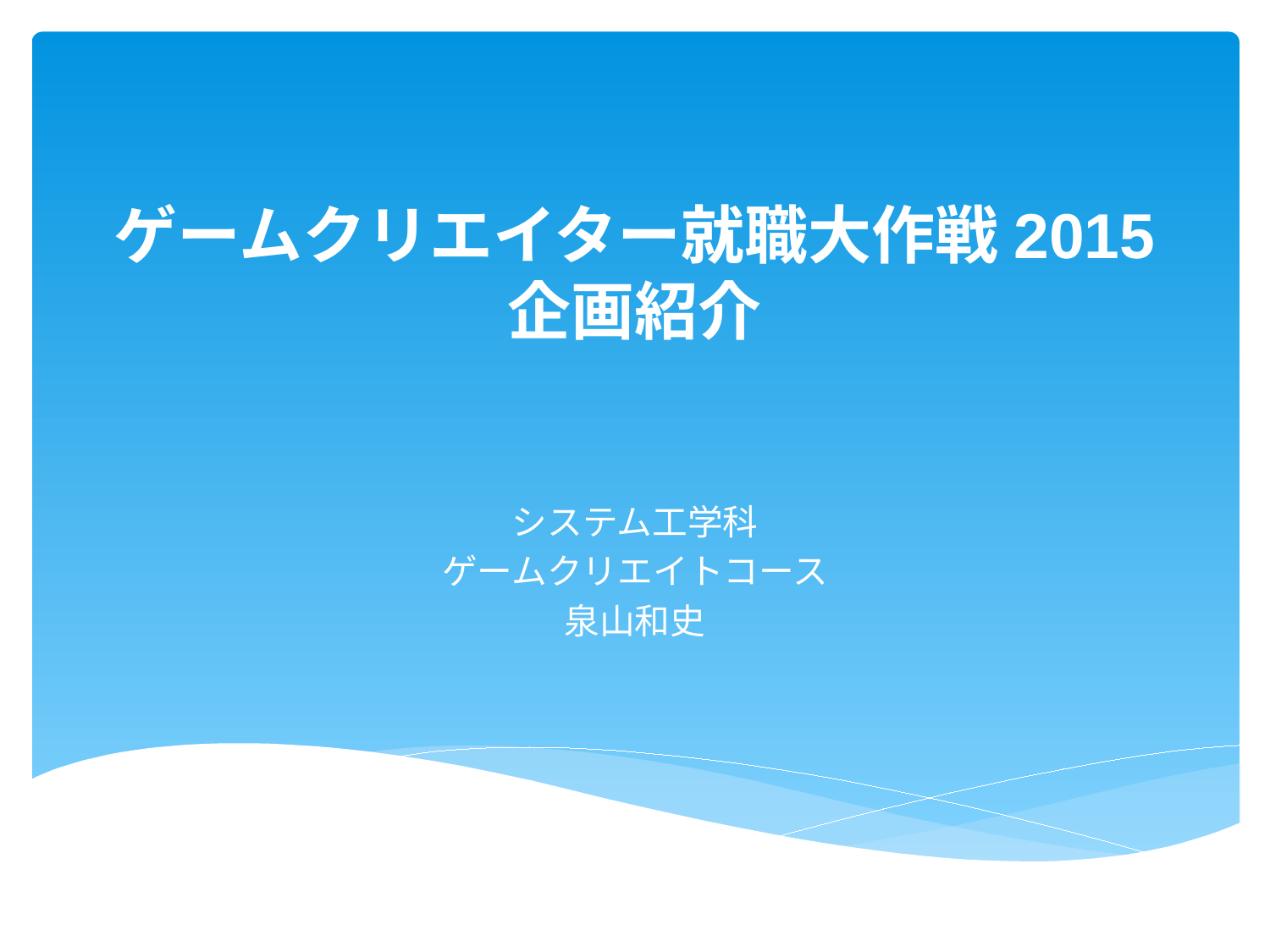

# ゲームクリエイター就職大作戦2015 企画紹介
システム工学科
ゲームクリエイトコース
泉山和史